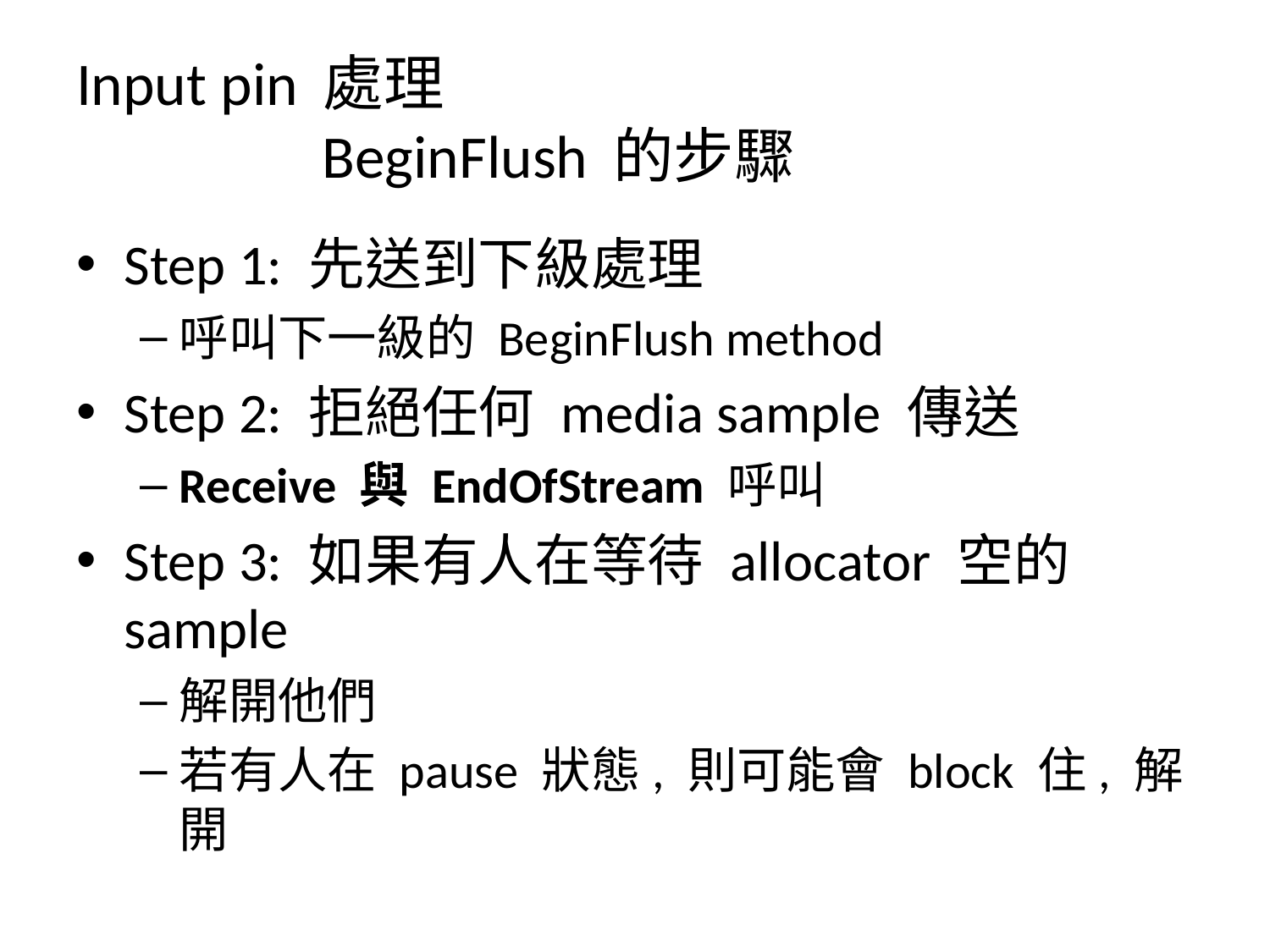

# Input pin 處理 BeginFlush 的步驟
Step 1: 先送到下級處理
呼叫下一級的 BeginFlush method
Step 2: 拒絕任何 media sample 傳送
Receive 與 EndOfStream 呼叫
Step 3: 如果有人在等待 allocator 空的 sample
解開他們
若有人在 pause 狀態, 則可能會 block 住, 解開